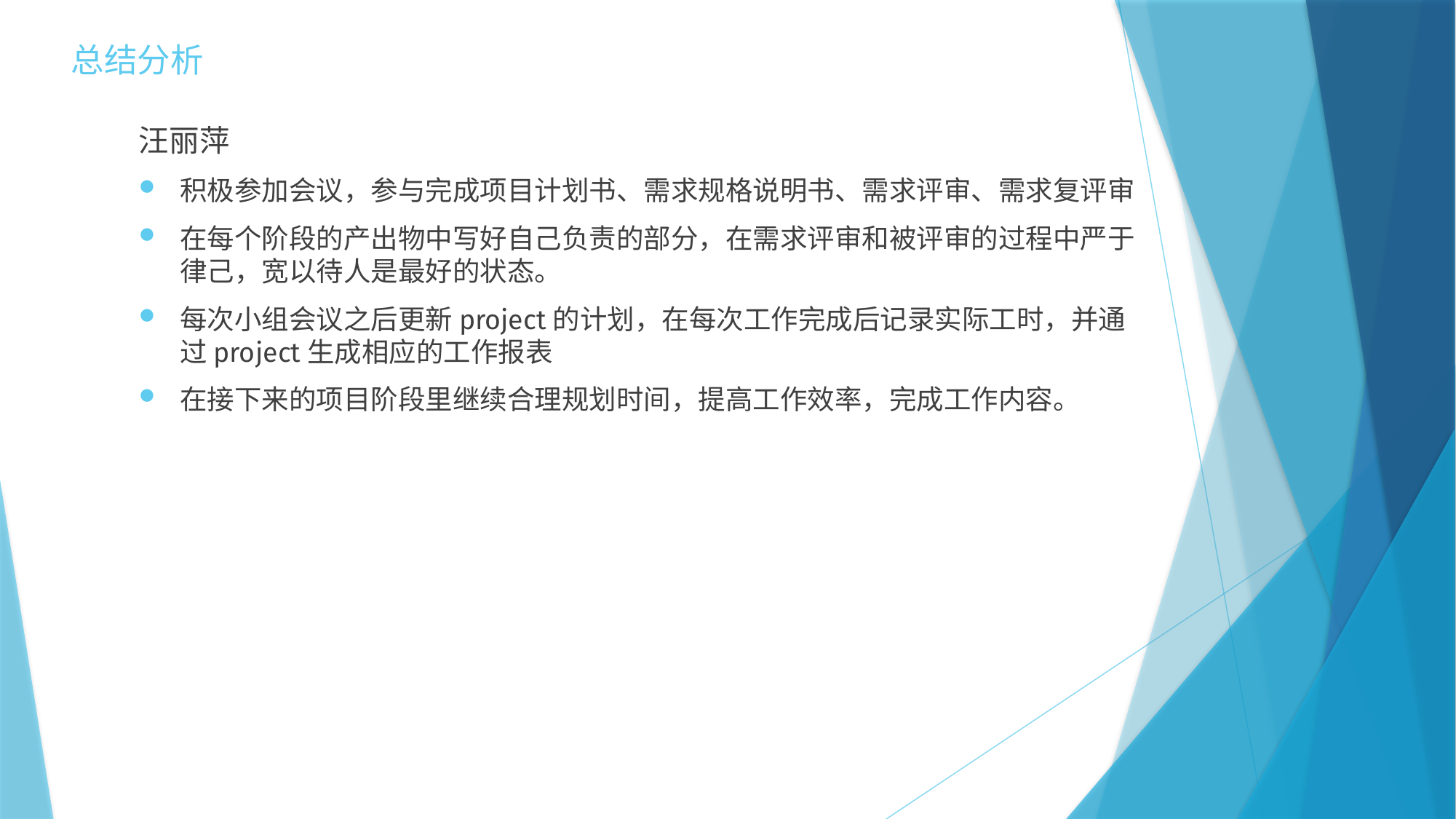

# 总结分析
汪丽萍
积极参加会议，参与完成项目计划书、需求规格说明书、需求评审、需求复评审
在每个阶段的产出物中写好自己负责的部分，在需求评审和被评审的过程中严于律己，宽以待人是最好的状态。
每次小组会议之后更新project的计划，在每次工作完成后记录实际工时，并通过project生成相应的工作报表
在接下来的项目阶段里继续合理规划时间，提高工作效率，完成工作内容。